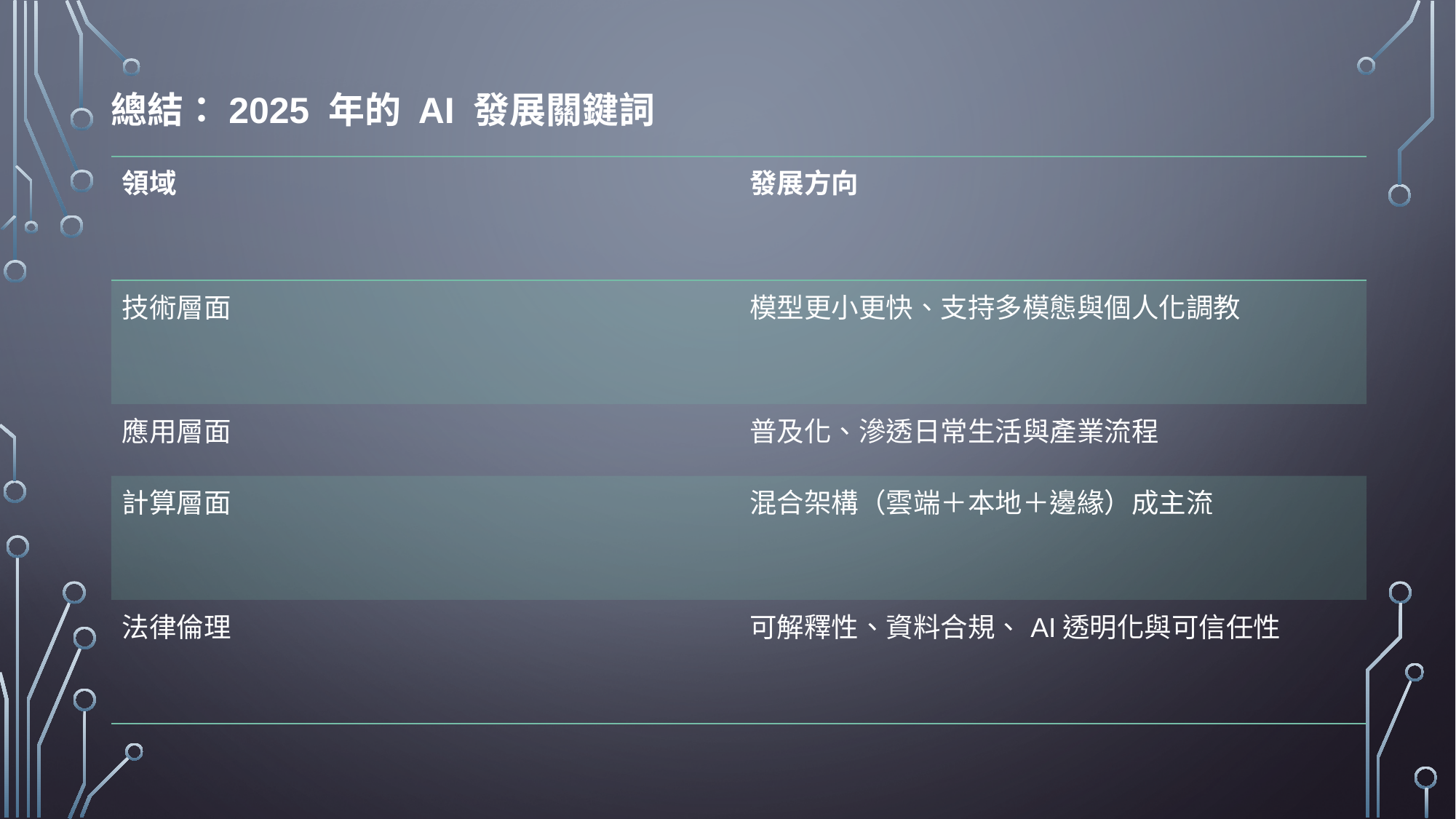

總結：2025 年的 AI 發展關鍵詞

| 領域 | 發展方向 |
| --- | --- |
| 技術層面 | 模型更小更快、支持多模態與個人化調教 |
| 應用層面 | 普及化、滲透日常生活與產業流程 |
| 計算層面 | 混合架構（雲端＋本地＋邊緣）成主流 |
| 法律倫理 | 可解釋性、資料合規、AI透明化與可信任性 |